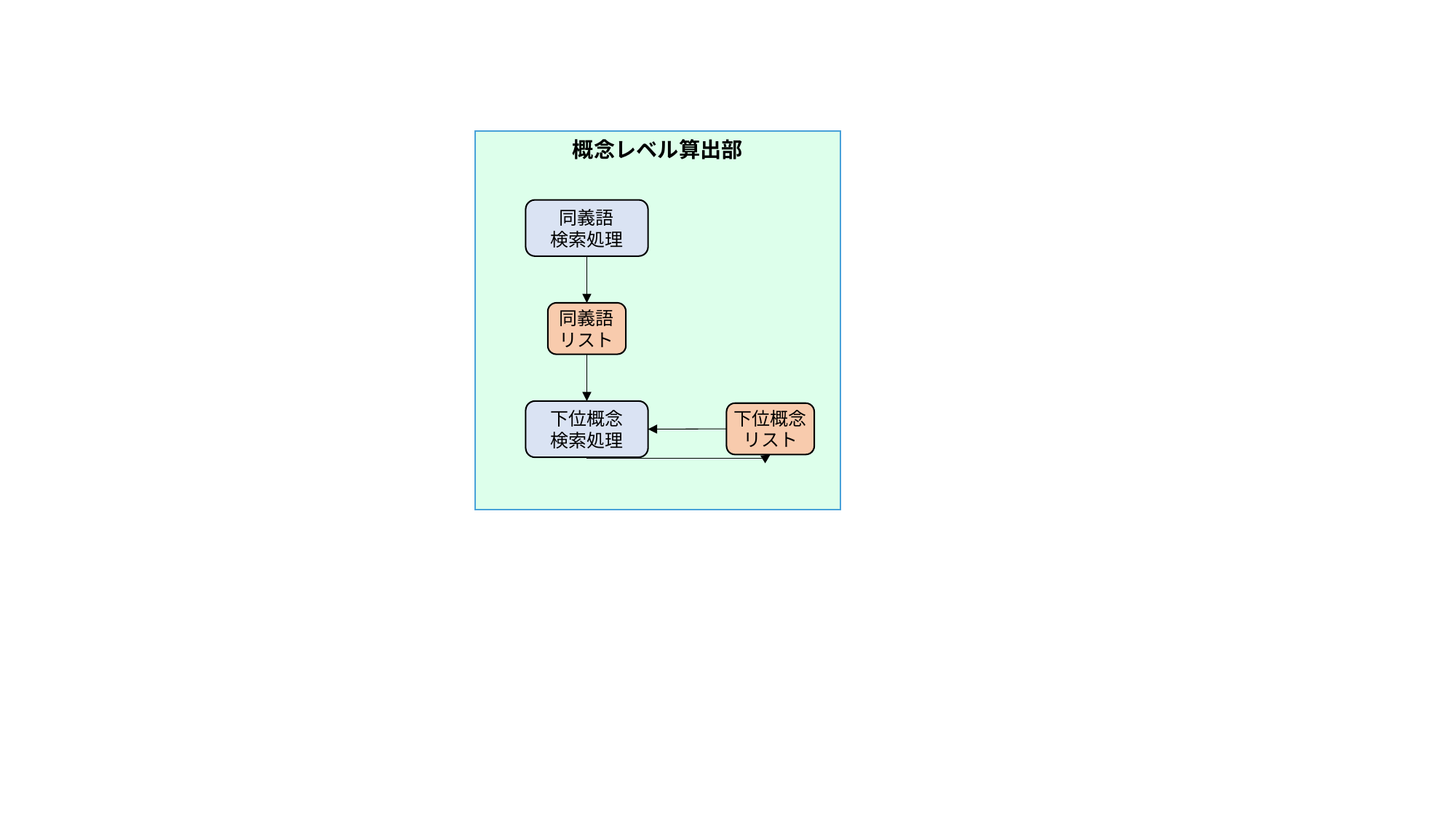

概念レベル算出部
同義語
検索処理
同義語
リスト
下位概念
検索処理
下位概念
リスト